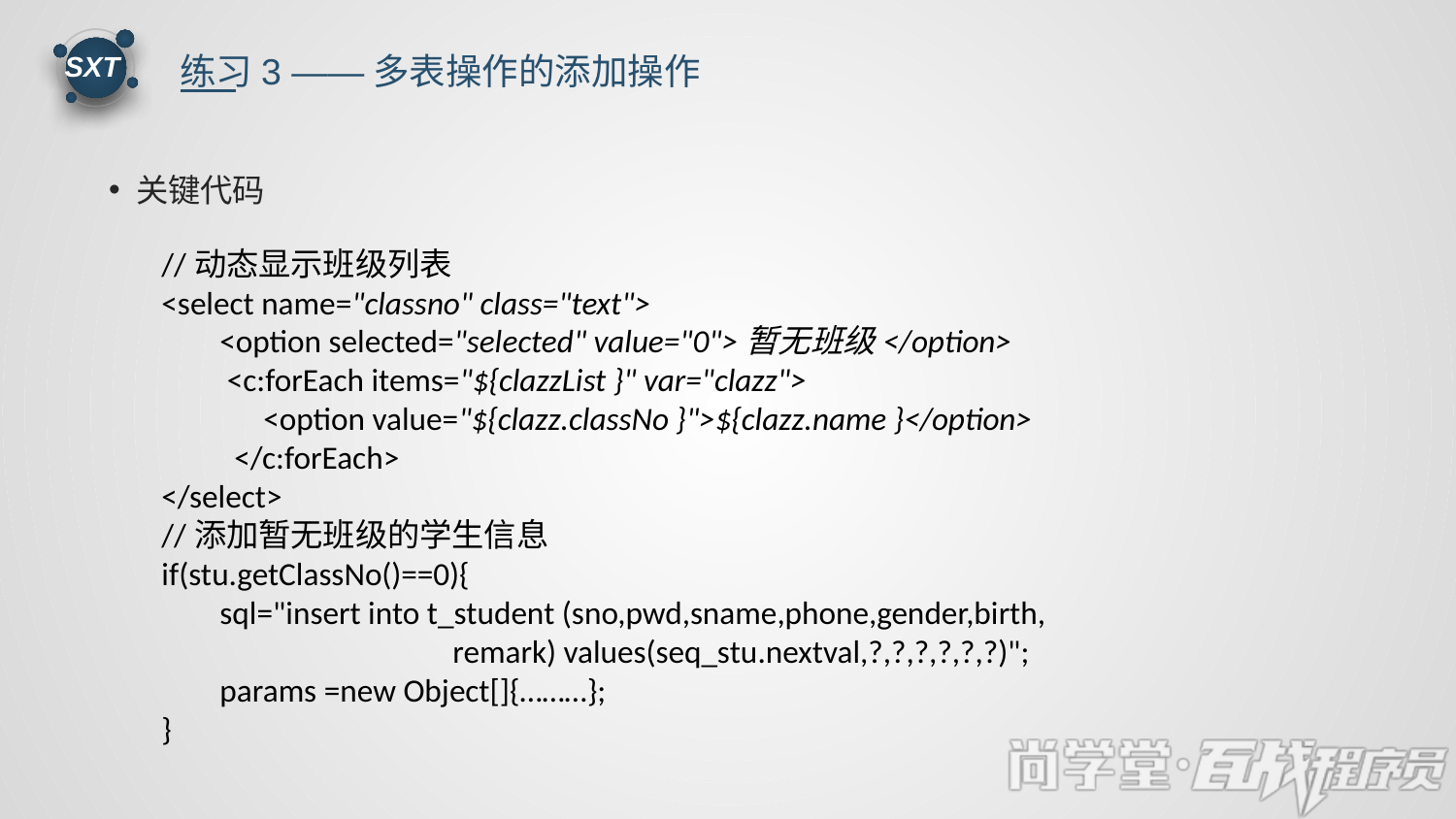

练习3 ——多表操作的添加操作
SXT
关键代码
//动态显示班级列表
<select name="classno" class="text">
        <option selected="selected" value="0">暂无班级</option>
         <c:forEach items="${clazzList }" var="clazz">
              <option value="${clazz.classNo }">${clazz.name }</option>
          </c:forEach>
</select>
//添加暂无班级的学生信息
if(stu.getClassNo()==0){
        sql="insert into t_student (sno,pwd,sname,phone,gender,birth,
		remark) values(seq_stu.nextval,?,?,?,?,?,?)";
        params =new Object[]{………};
}